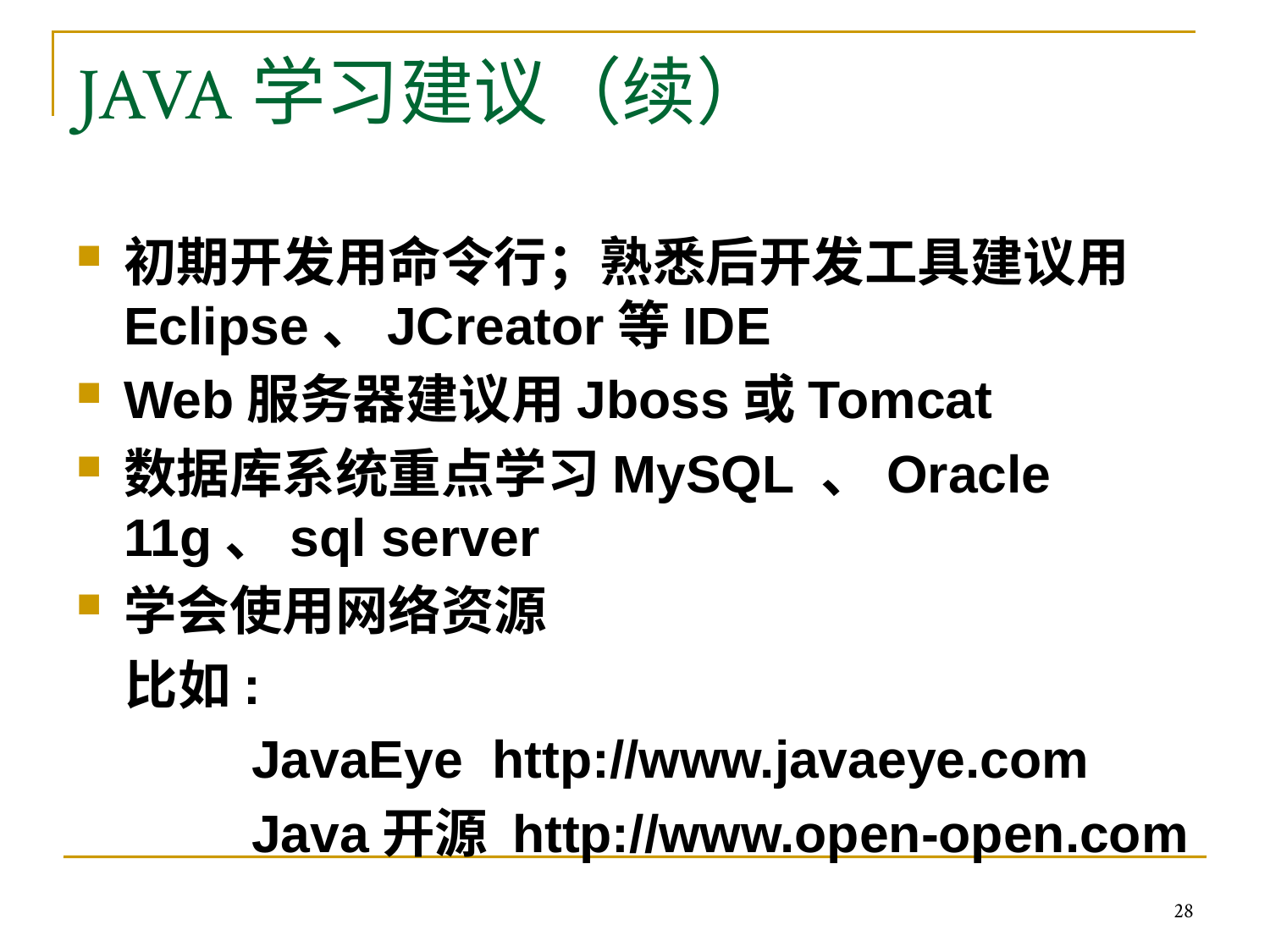

# JAVA学习建议（续）
初期开发用命令行；熟悉后开发工具建议用Eclipse、JCreator等IDE
Web服务器建议用Jboss或Tomcat
数据库系统重点学习MySQL 、Oracle 11g、sql server
学会使用网络资源
   比如:
            JavaEye  http://www.javaeye.com
            Java开源 http://www.open-open.com
28